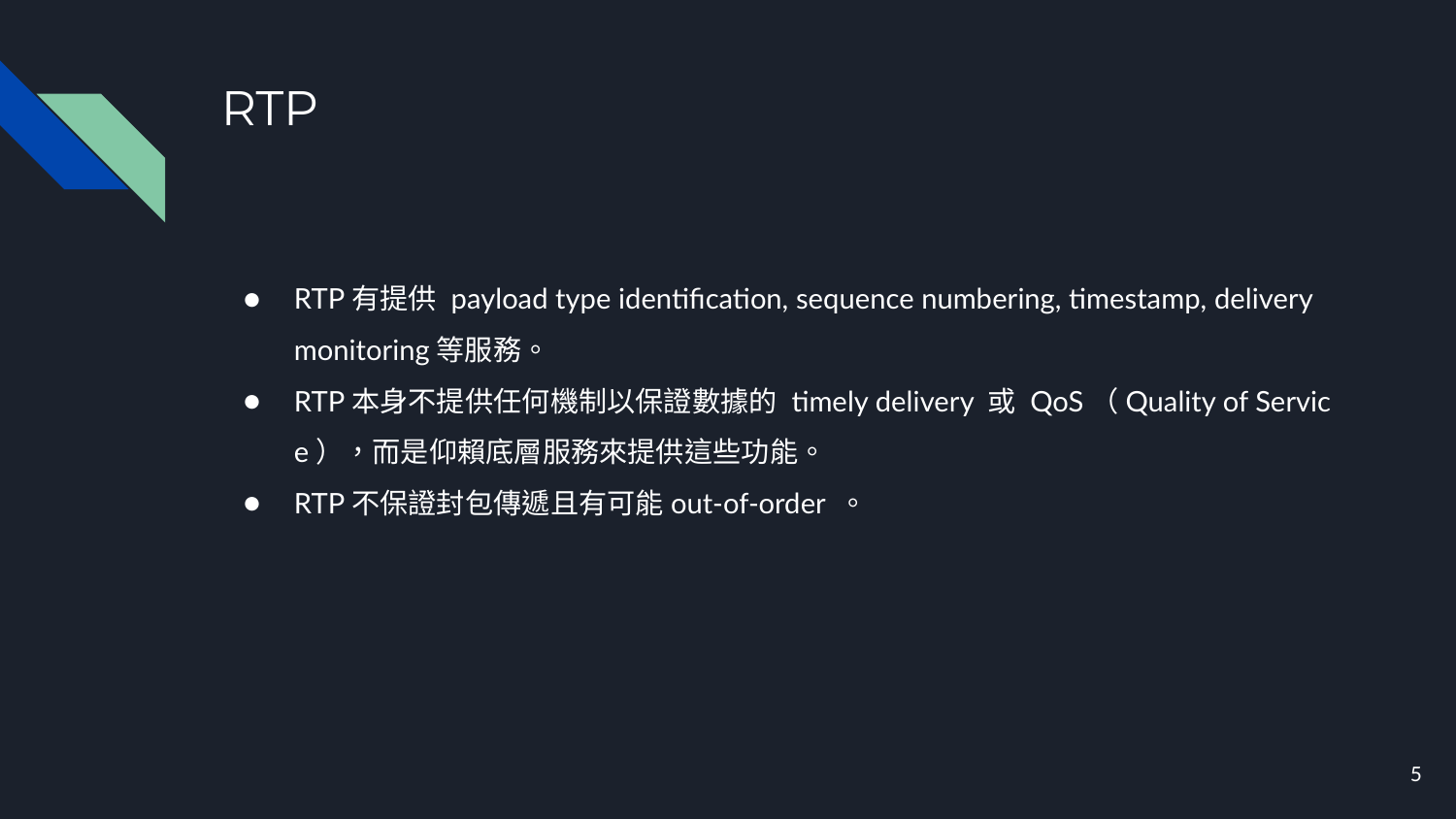

# RTP
RTP有提供 payload type identification, sequence numbering, timestamp, delivery monitoring等服務。
RTP本身不提供任何機制以保證數據的 timely delivery 或 QoS（Quality of Service），而是仰賴底層服務來提供這些功能。
RTP不保證封包傳遞且有可能out-of-order 。
5